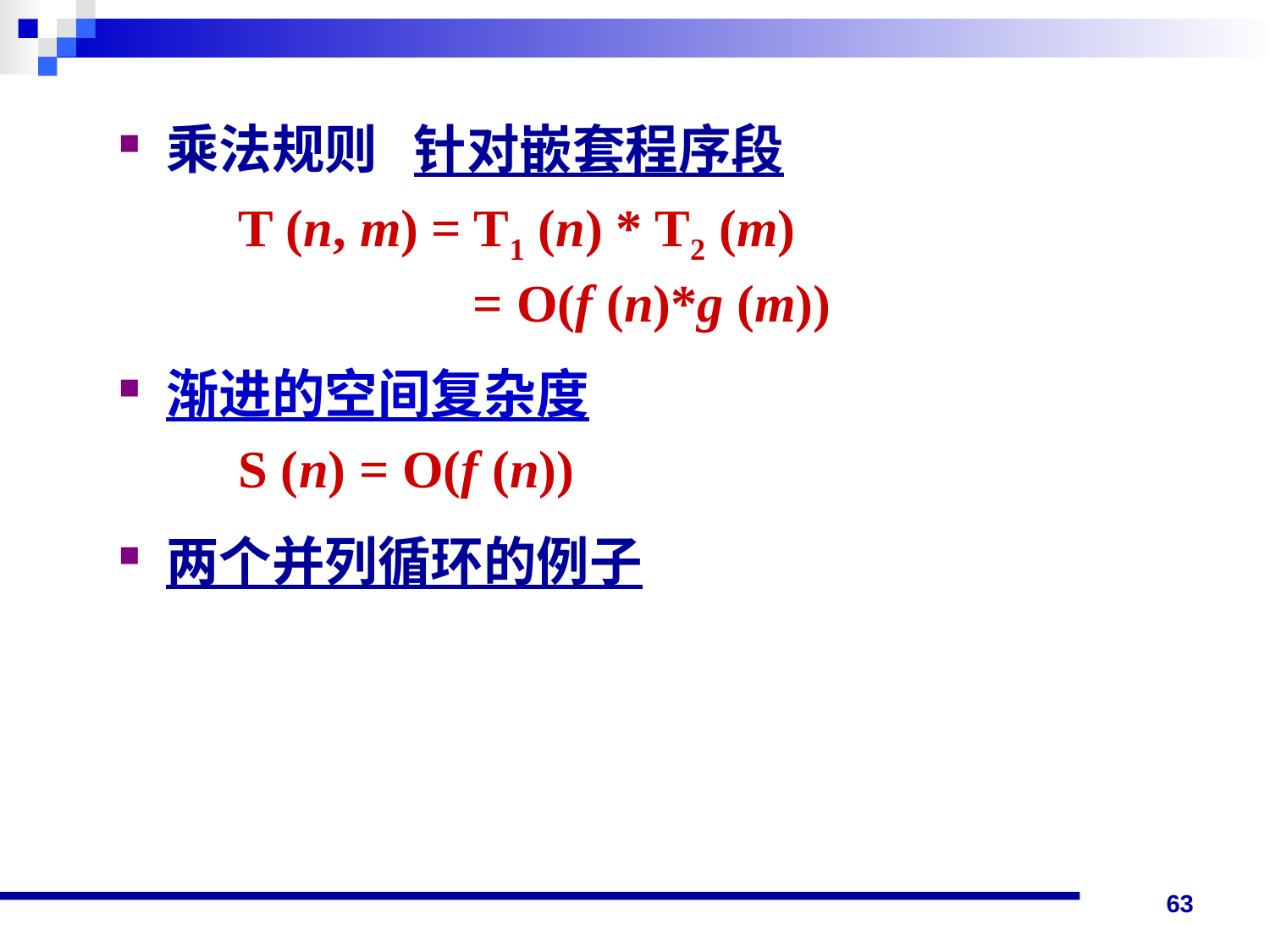

乘法规则   针对嵌套程序段
         T (n, m) = T1 (n) * T2 (m)
		    = O(f (n)*g (m))
渐进的空间复杂度
         S (n) = O(f (n))

两个并列循环的例子
63